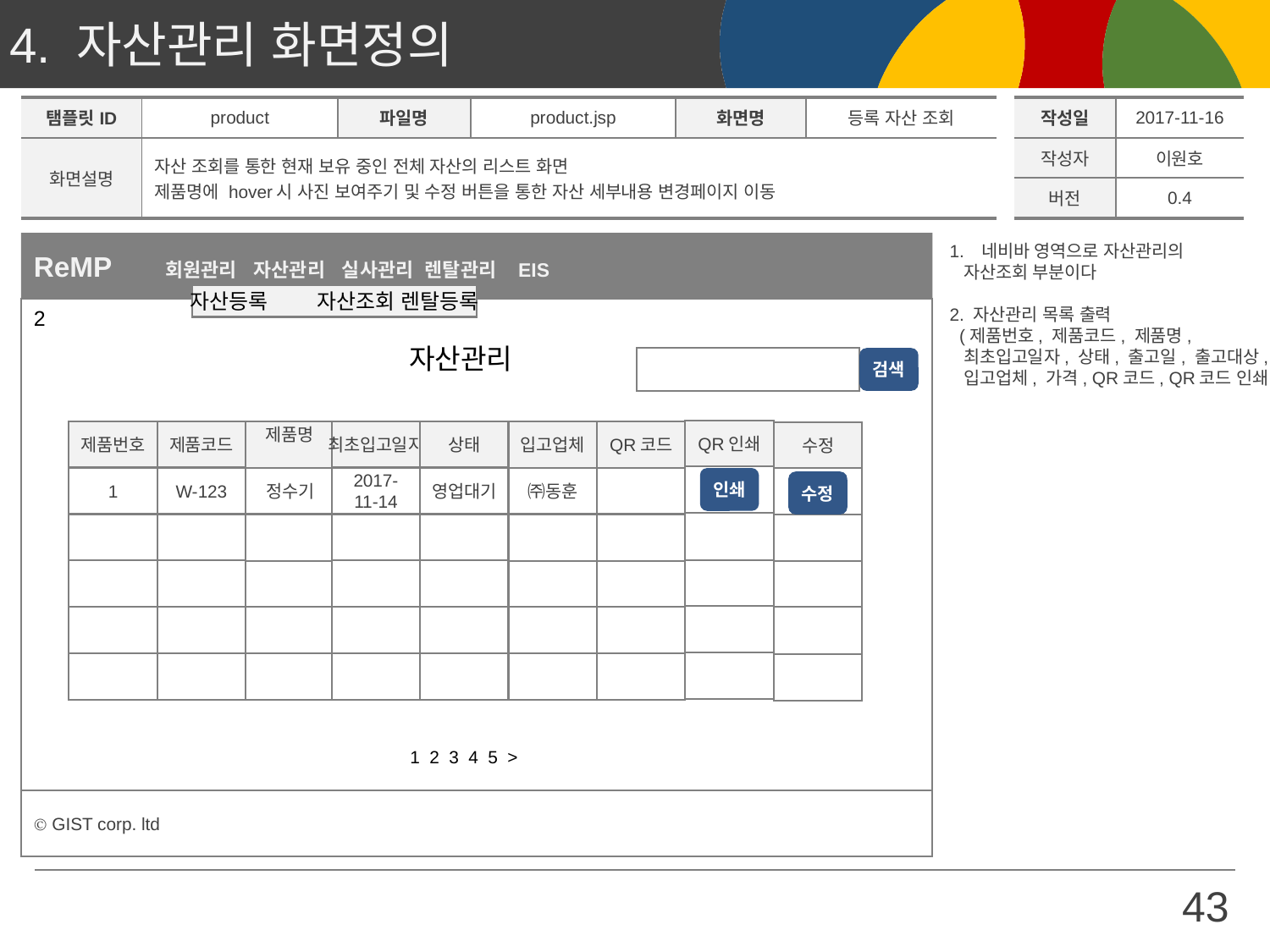

| 탬플릿ID | product | 파일명 | product.jsp | 화면명 | 등록 자산 조회 |  | 작성일 | 2017-11-16 |
| --- | --- | --- | --- | --- | --- | --- | --- | --- |
| 화면설명 | 자산 조회를 통한 현재 보유 중인 전체 자산의 리스트 화면 제품명에 hover시 사진 보여주기 및 수정 버튼을 통한 자산 세부내용 변경페이지 이동 |  |  |  |  |  | 작성자 | 이원호 |
|  |  |  |  |  |  |  | 버전 | 0.4 |
1
ReMP      회원관리   자산관리   실사관리  렌탈관리   EIS
네비바 영역으로 자산관리의
  자산조회 부분이다

2. 자산관리 목록 출력
  (제품번호, 제품코드, 제품명,
  최초입고일자, 상태, 출고일, 출고대상,
  입고업체, 가격, QR코드, QR코드 인쇄)
자산등록	자산조회 렌탈등록
2

자산관리

검색
QR인쇄
제품번호
제품코드
최초입고일자
상태
제품명

입고업체
QR코드
수정

1
W-123
정수기
2017-
11-14
영업대기
㈜동훈

인쇄

수정

1  2  3  4  5  >
Ⓒ GIST corp. ltd